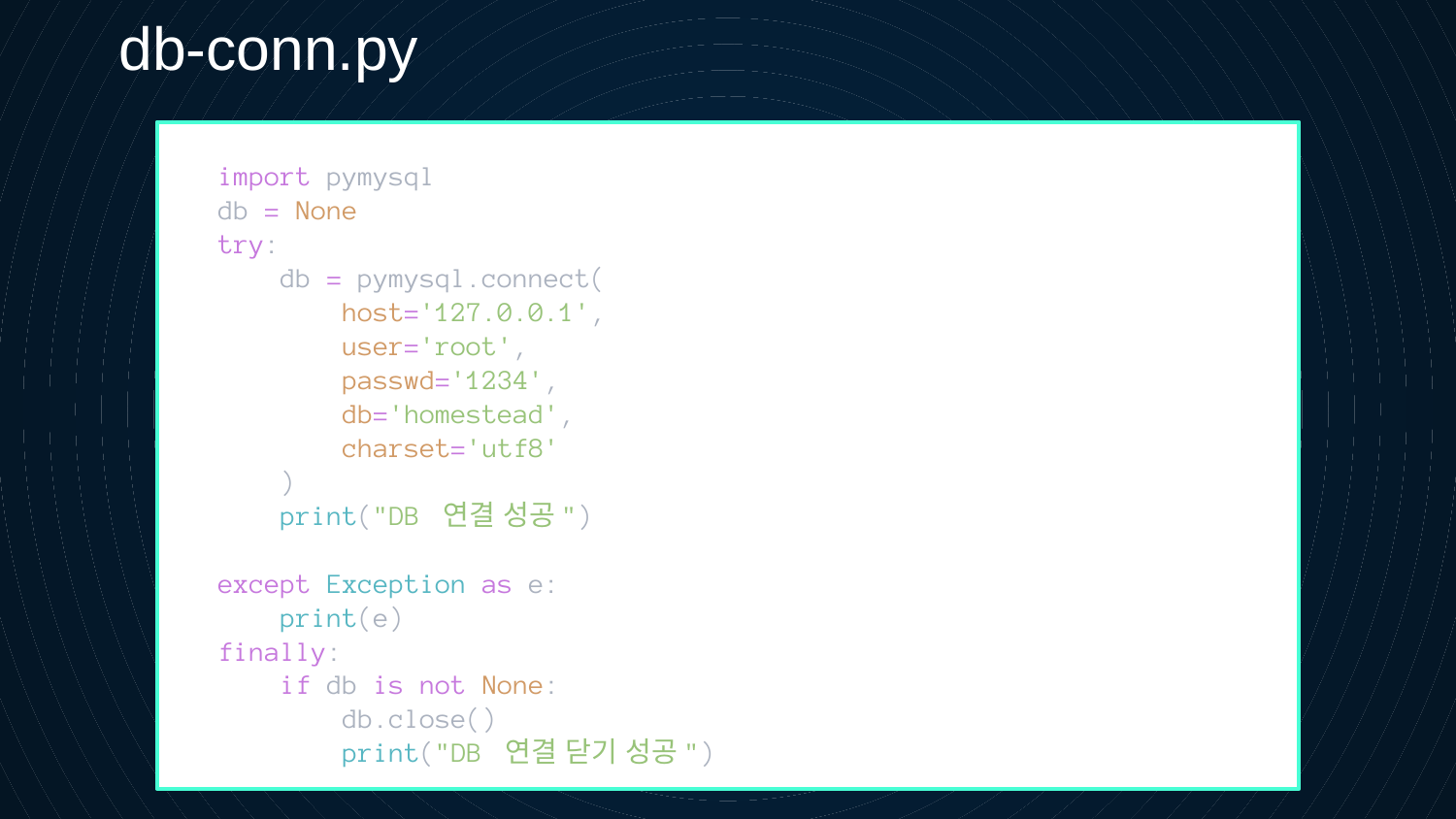

db-conn.py

import pymysql
db = None
try:
    db = pymysql.connect(
        host='127.0.0.1',
        user='root',
        passwd='1234',
        db='homestead',
        charset='utf8'
    )
    print("DB 연결 성공")
except Exception as e:
    print(e)
finally:
    if db is not None:
        db.close()
        print("DB 연결 닫기 성공")